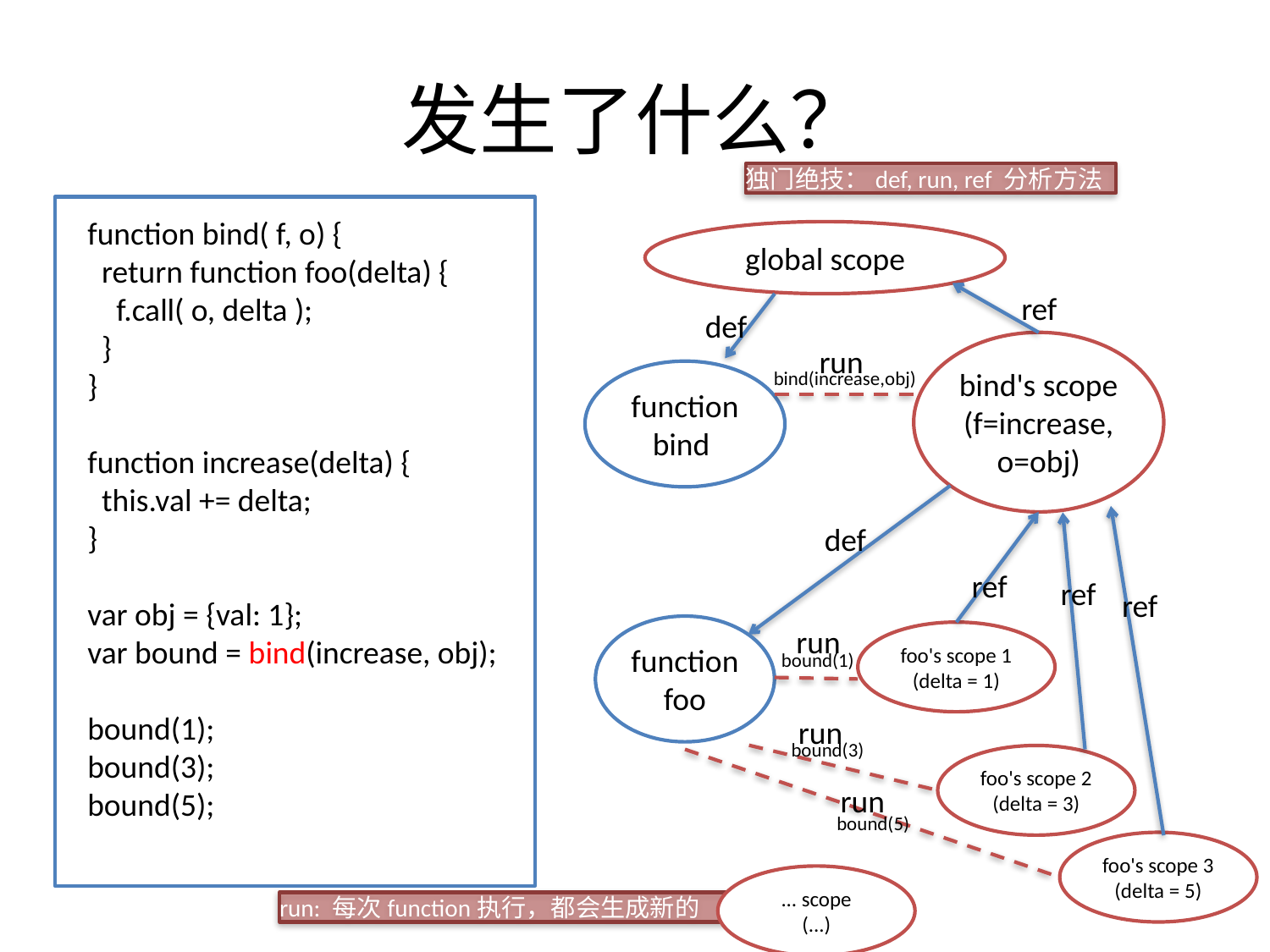

# 发生了什么？
独门绝技：def, run, ref 分析方法

function bind( f, o) {
  return function foo(delta) {
    f.call( o, delta );
  }
}

function increase(delta) {
  this.val += delta;
}

var obj = {val: 1};
var bound = bind(increase, obj);

bound(1);
bound(3);
bound(5);

global scope

ref
def
bind's scope
(f=increase,
o=obj)
run
bind(increase,obj)
function bind
def
ref
ref
ref
run
function
foo
foo's scope 1
(delta = 1)
bound(1)
run
bound(3)
foo's scope 2
(delta = 3)
run
bound(5)
foo's scope 3
(delta = 5)
... scope
(...)
run: 每次function执行，都会生成新的